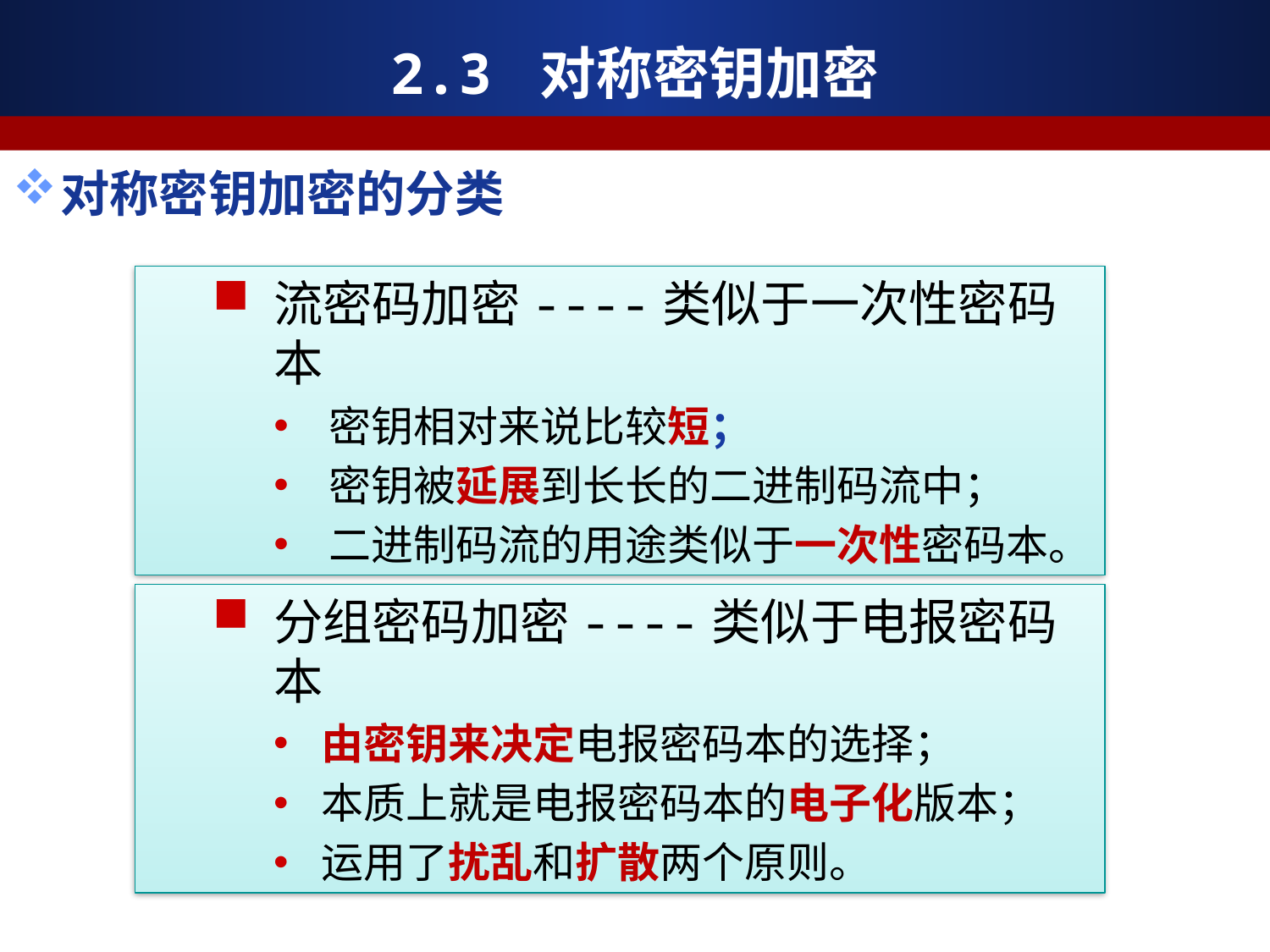

2.3 对称密钥加密
对称密钥加密的分类
流密码加密----类似于一次性密码本
密钥相对来说比较短；
密钥被延展到长长的二进制码流中；
二进制码流的用途类似于一次性密码本。
分组密码加密----类似于电报密码本
由密钥来决定电报密码本的选择；
本质上就是电报密码本的电子化版本；
运用了扰乱和扩散两个原则。
26